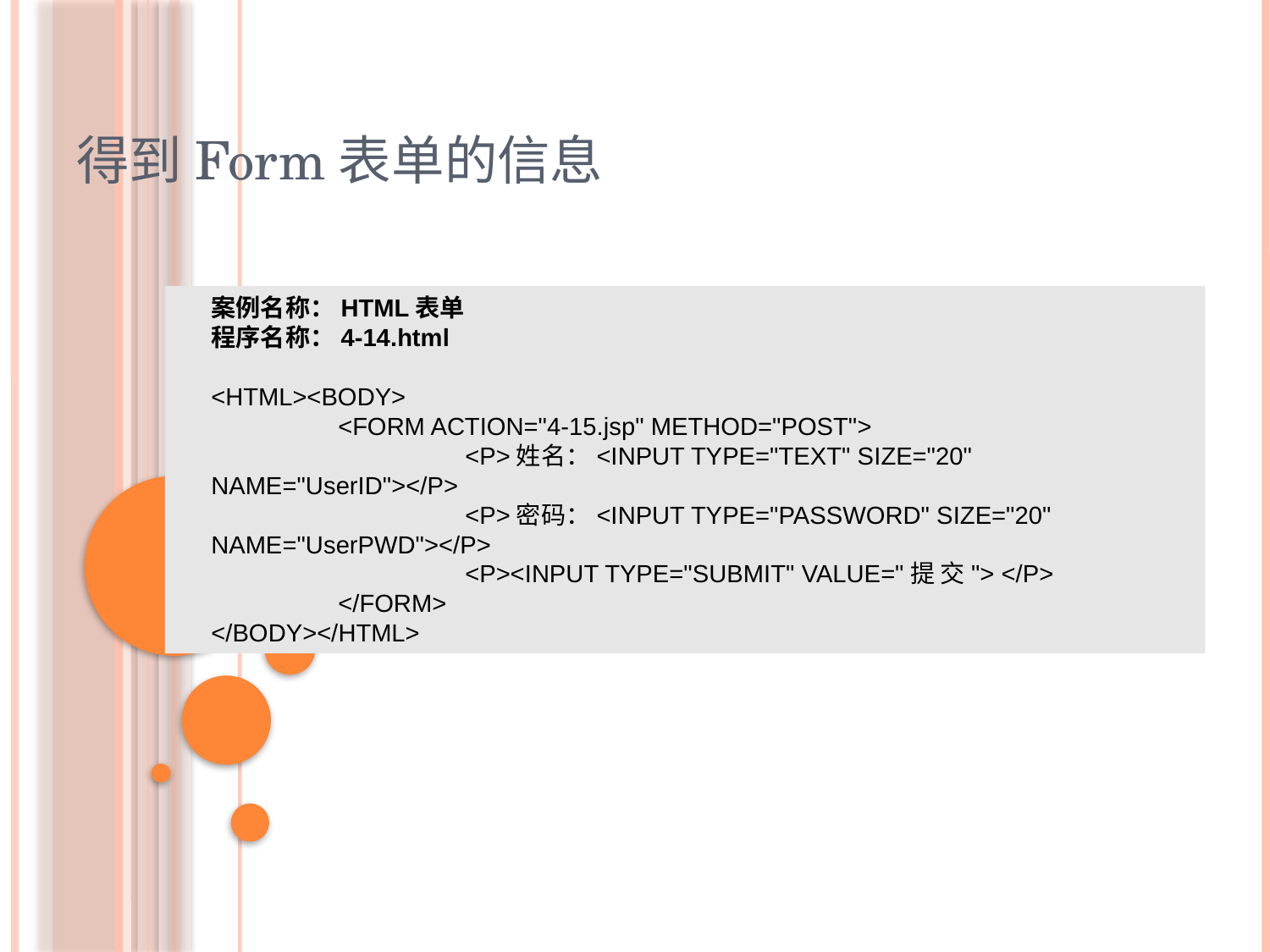

得到Form表单的信息

案例名称：HTML表单
程序名称：4-14.html

<HTML><BODY>
	<FORM ACTION="4-15.jsp" METHOD="POST">
		<P>姓名：<INPUT TYPE="TEXT" SIZE="20" NAME="UserID"></P>
		<P>密码：<INPUT TYPE="PASSWORD" SIZE="20" NAME="UserPWD"></P>
		<P><INPUT TYPE="SUBMIT" VALUE="提 交"> </P>
	</FORM>
</BODY></HTML>